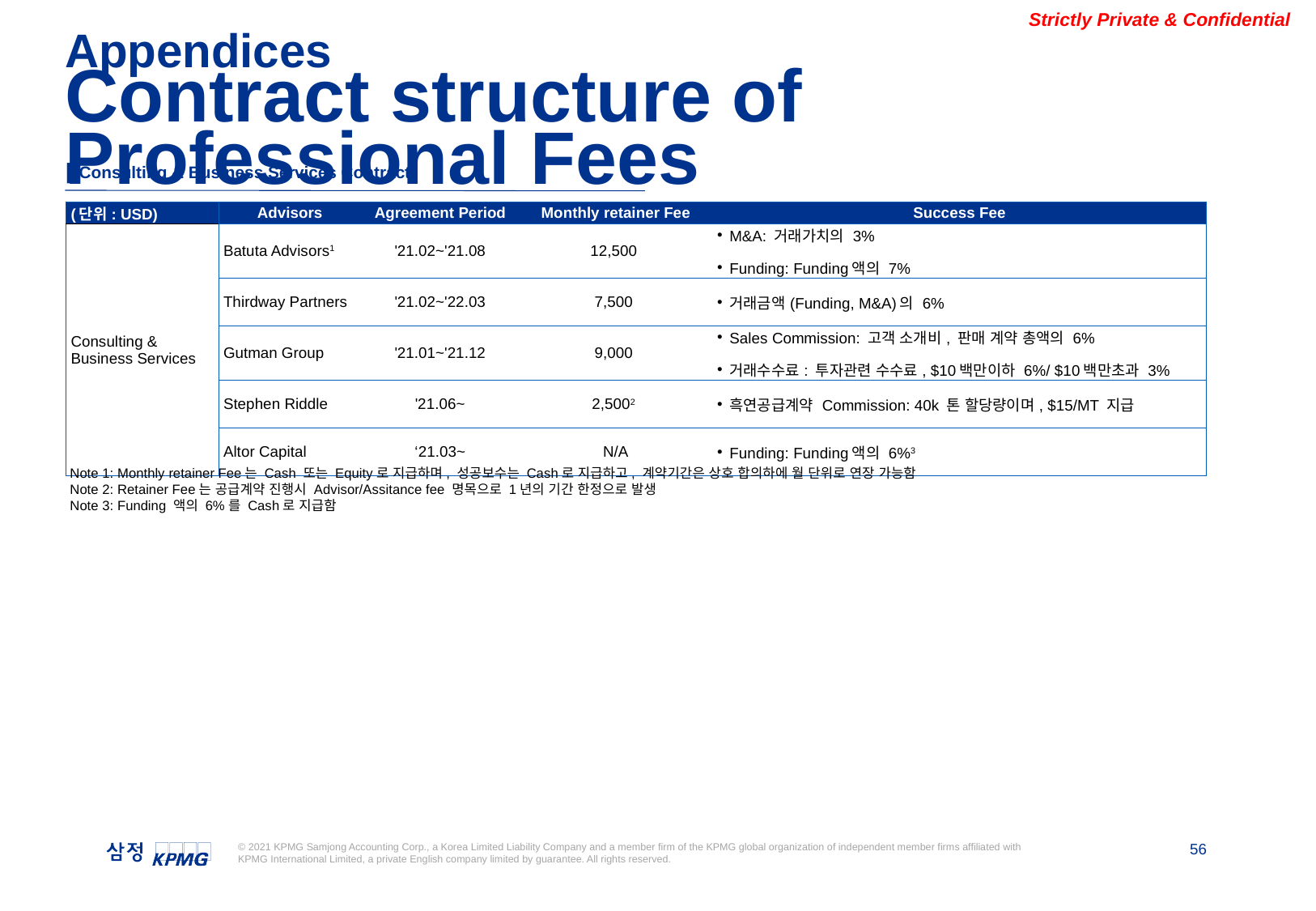

Appendices
Contract structure of Professional Fees
▌Consulting & Business Services Contract

| (단위: USD) | Advisors | Agreement Period | Monthly retainer Fee | Success Fee |
| --- | --- | --- | --- | --- |
| Consulting & Business Services | Batuta Advisors1 | '21.02~'21.08 | 12,500 | M&A: 거래가치의 3% Funding: Funding액의 7% |
|  | Thirdway Partners | '21.02~'22.03 | 7,500 | 거래금액(Funding, M&A)의 6% |
|  | Gutman Group | '21.01~'21.12 | 9,000 | Sales Commission: 고객 소개비, 판매 계약 총액의 6% 거래수수료: 투자관련 수수료, $10백만이하 6%/ $10백만초과 3% |
|  | Stephen Riddle | '21.06~ | 2,5002 | 흑연공급계약 Commission: 40k 톤 할당량이며, $15/MT 지급 |
|  | Altor Capital | ‘21.03~ | N/A | Funding: Funding액의 6%3 |
Note 1: Monthly retainer Fee는 Cash 또는 Equity로 지급하며, 성공보수는 Cash로 지급하고, 계약기간은 상호 합의하에 월 단위로 연장 가능함
Note 2: Retainer Fee는 공급계약 진행시 Advisor/Assitance fee 명목으로 1년의 기간 한정으로 발생
Note 3: Funding 액의 6%를 Cash로 지급함